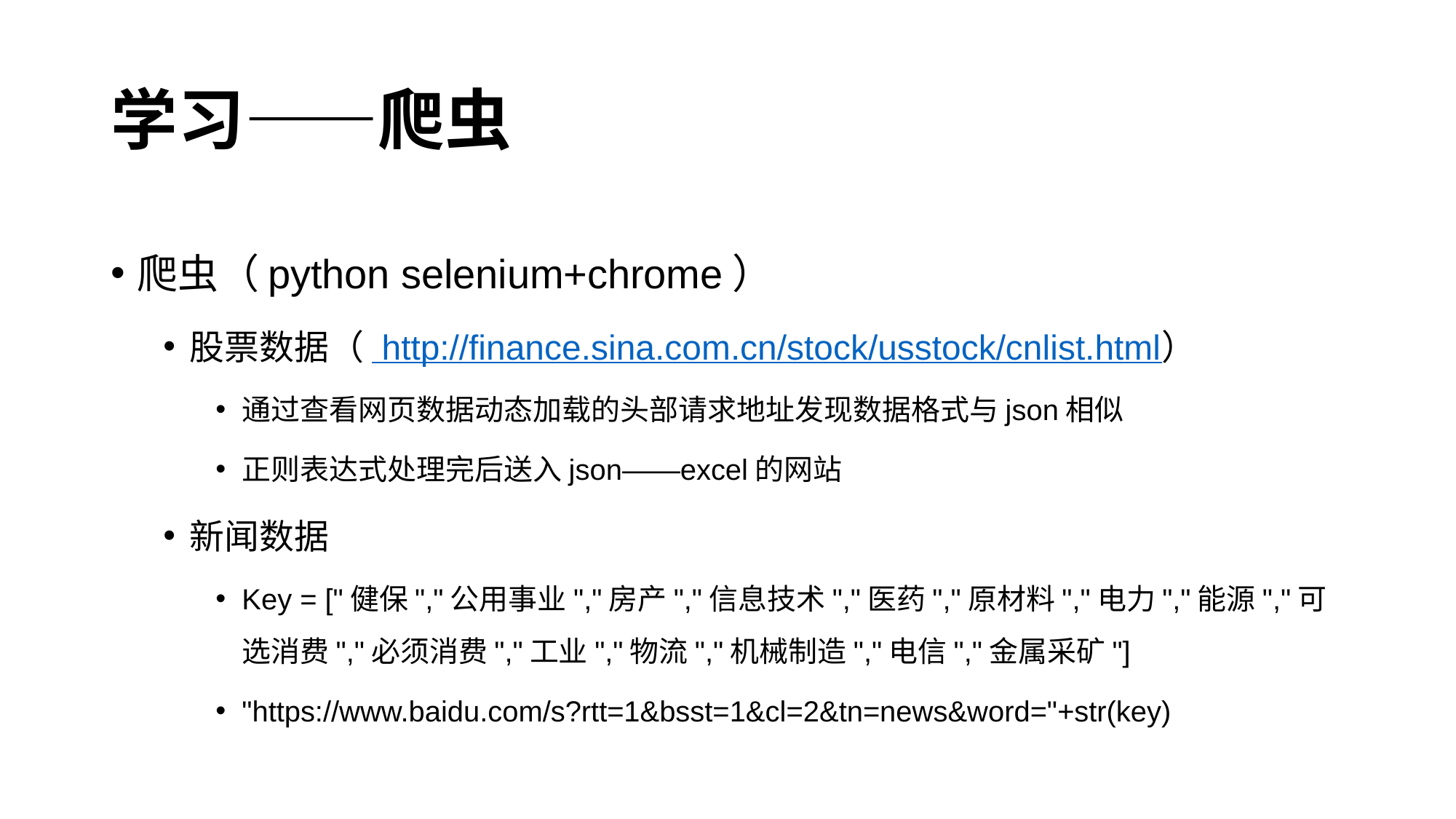

# 学习——爬虫
爬虫（python selenium+chrome）
股票数据（ http://finance.sina.com.cn/stock/usstock/cnlist.html）
通过查看网页数据动态加载的头部请求地址发现数据格式与json相似
正则表达式处理完后送入json——excel的网站
新闻数据
Key = ["健保","公用事业","房产","信息技术","医药","原材料","电力","能源","可选消费","必须消费","工业","物流","机械制造","电信","金属采矿"]
"https://www.baidu.com/s?rtt=1&bsst=1&cl=2&tn=news&word="+str(key)